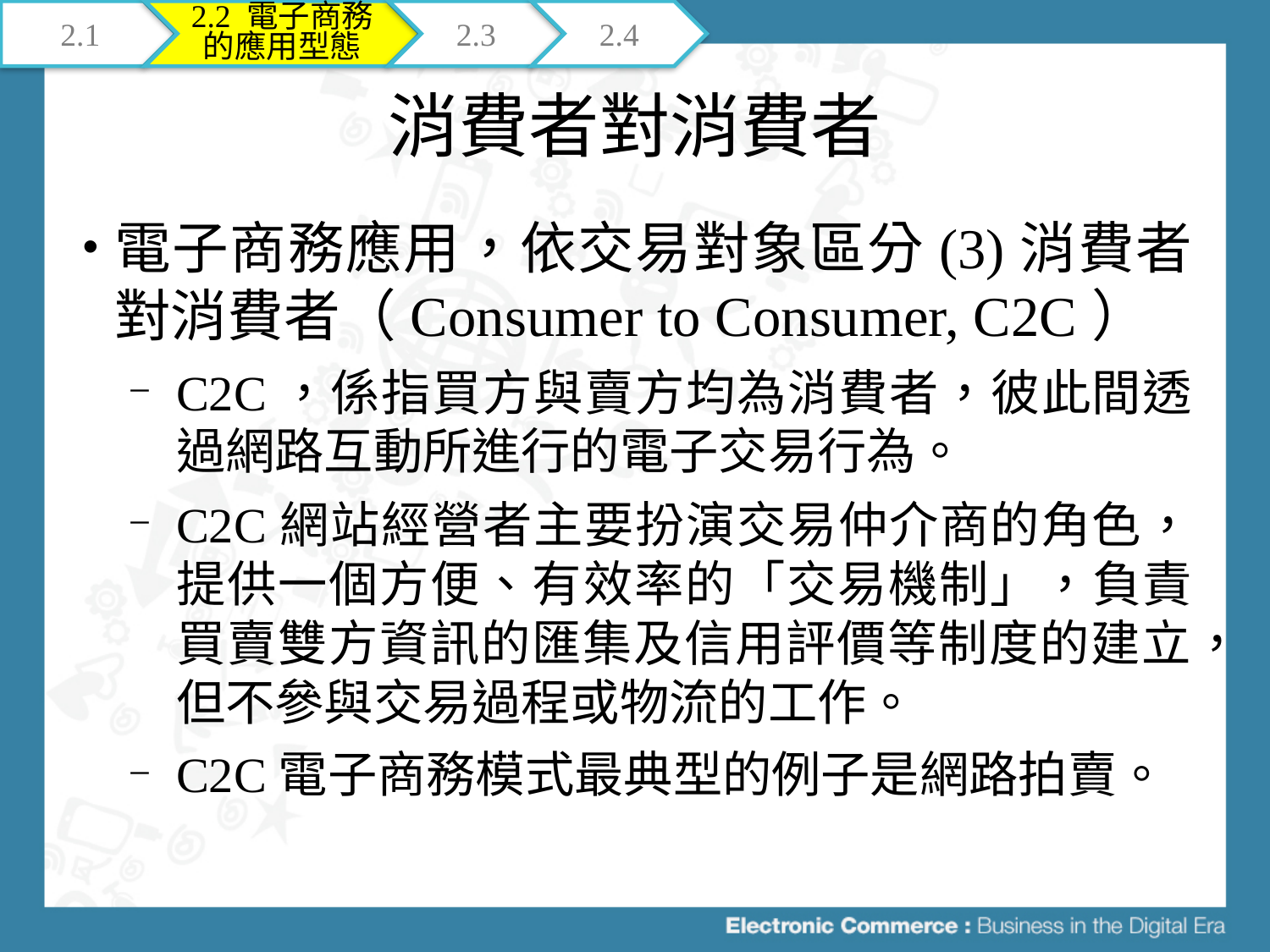

2.1
2.2 電子商務的應用型態
2.3
2.4
# 消費者對消費者
電子商務應用，依交易對象區分(3)消費者對消費者（Consumer to Consumer, C2C）
C2C，係指買方與賣方均為消費者，彼此間透過網路互動所進行的電子交易行為。
C2C網站經營者主要扮演交易仲介商的角色，提供一個方便、有效率的「交易機制」，負責買賣雙方資訊的匯集及信用評價等制度的建立，但不參與交易過程或物流的工作。
C2C電子商務模式最典型的例子是網路拍賣。